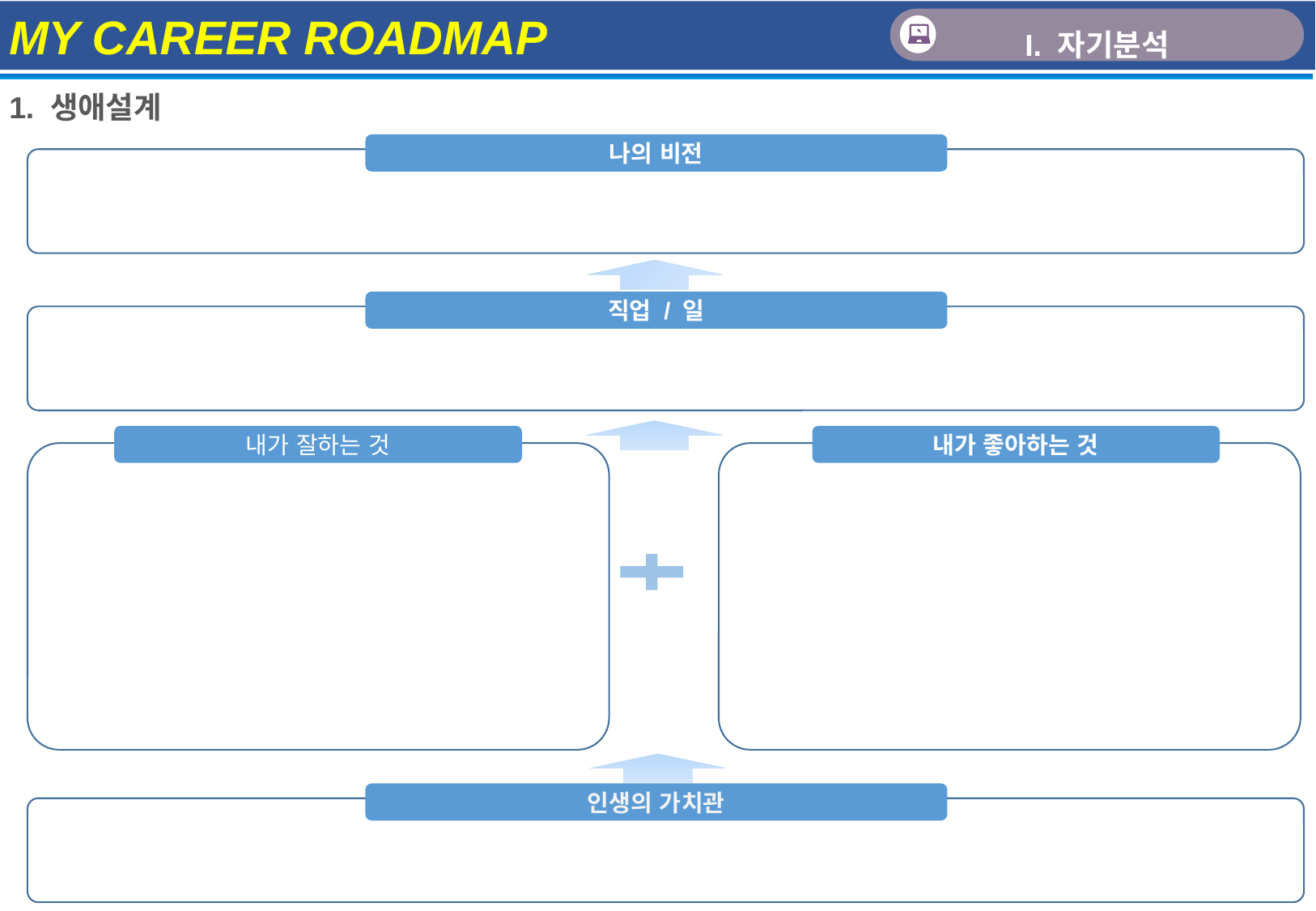

MY CAREER ROADMAP

I. 자기분석

1. 생애설계
나의 비전

직업 / 일

내가 잘하는 것

내가 좋아하는 것

인생의 가치관